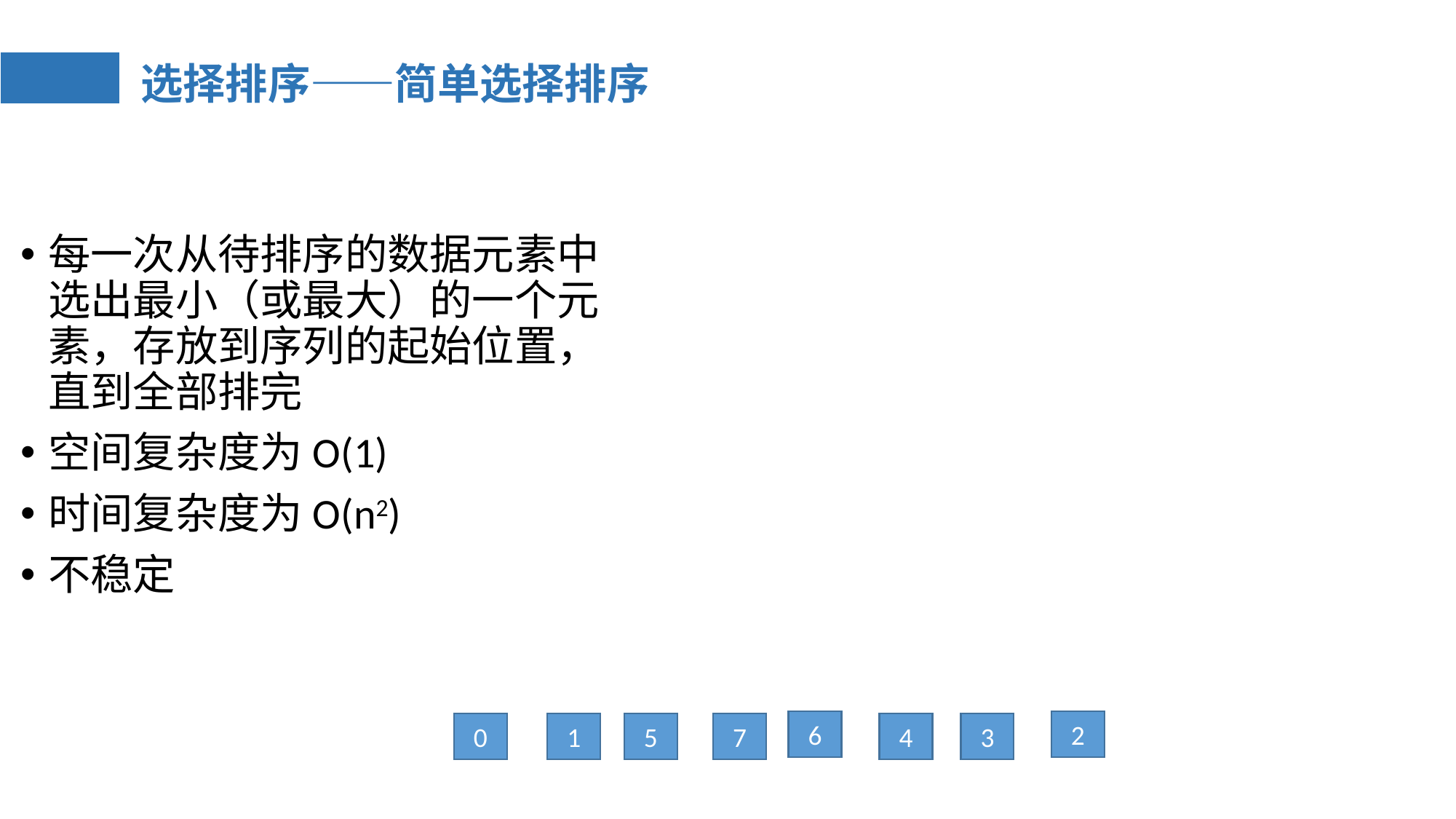

# 选择排序——简单选择排序
每一次从待排序的数据元素中选出最小（或最大）的一个元素，存放到序列的起始位置，直到全部排完
空间复杂度为O(1)
时间复杂度为O(n2)
不稳定
6
2
0
1
5
7
4
3
12